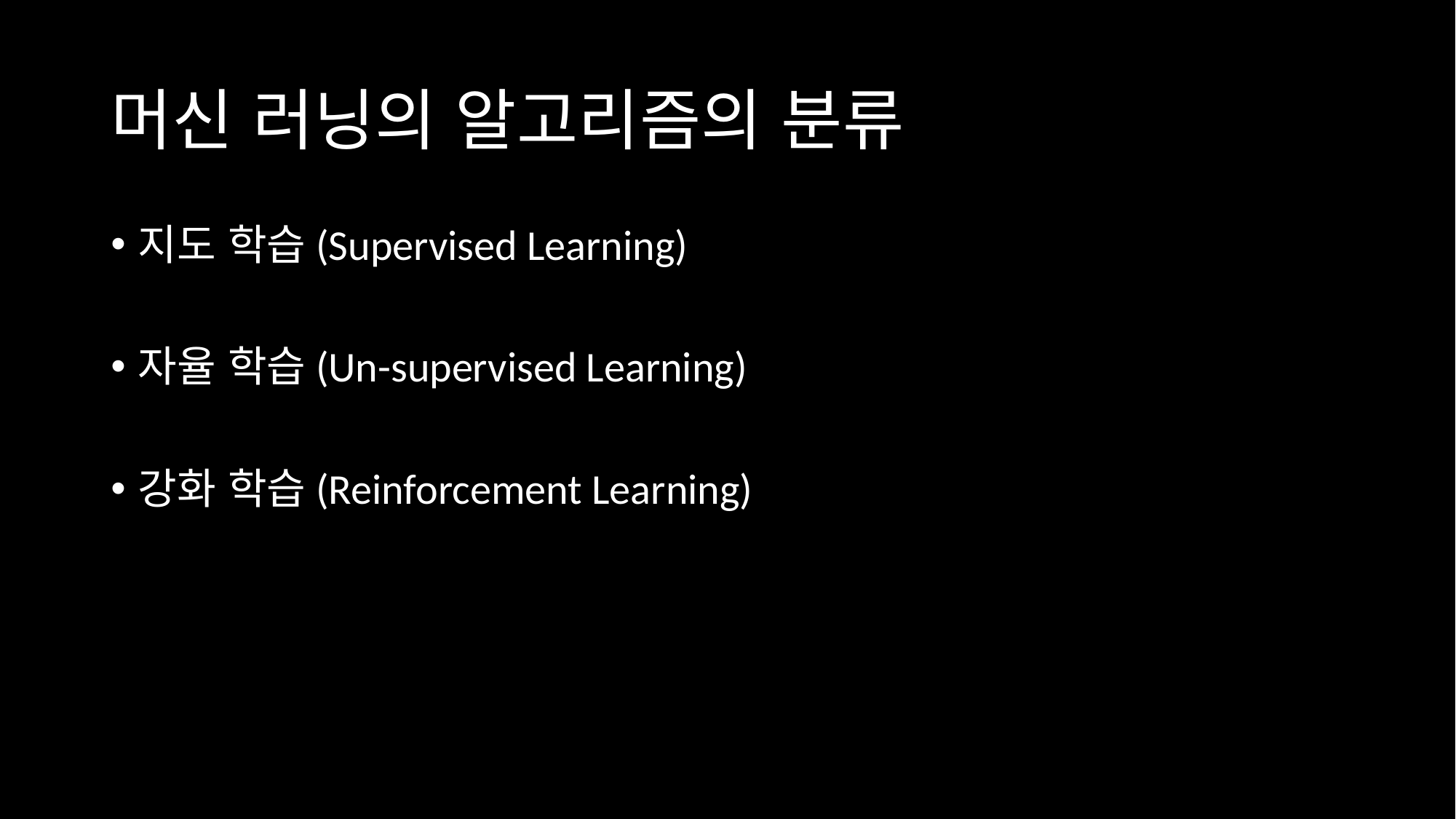

# 머신 러닝의 알고리즘의 분류
지도 학습(Supervised Learning)

자율 학습(Un-supervised Learning)

강화 학습(Reinforcement Learning)